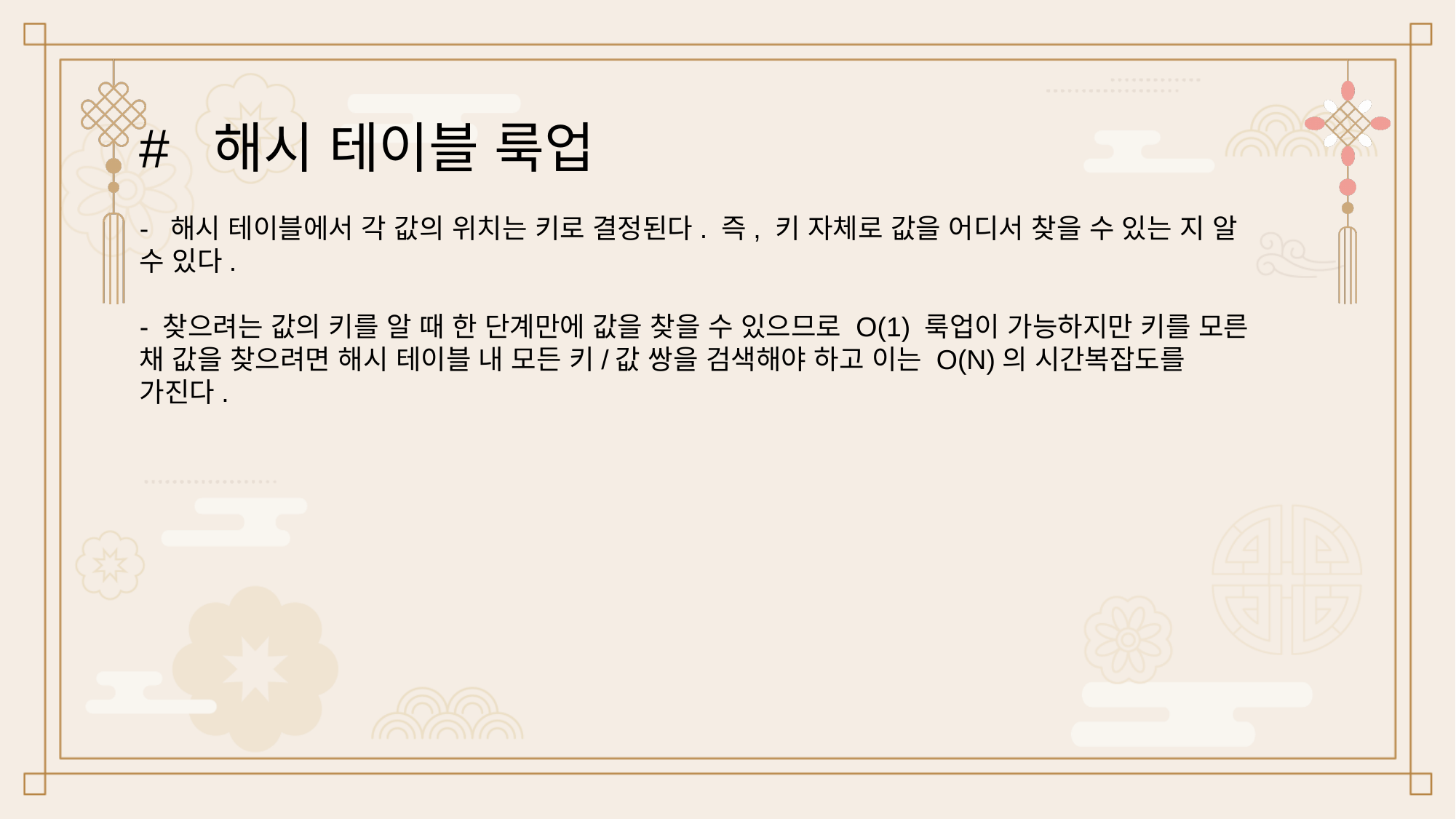

#  해시 테이블 룩업

-  해시 테이블에서 각 값의 위치는 키로 결정된다. 즉, 키 자체로 값을 어디서 찾을 수 있는 지 알 수 있다.

- 찾으려는 값의 키를 알 때 한 단계만에 값을 찾을 수 있으므로 O(1) 룩업이 가능하지만 키를 모른 채 값을 찾으려면 해시 테이블 내 모든 키/값 쌍을 검색해야 하고 이는 O(N)의 시간복잡도를 가진다.